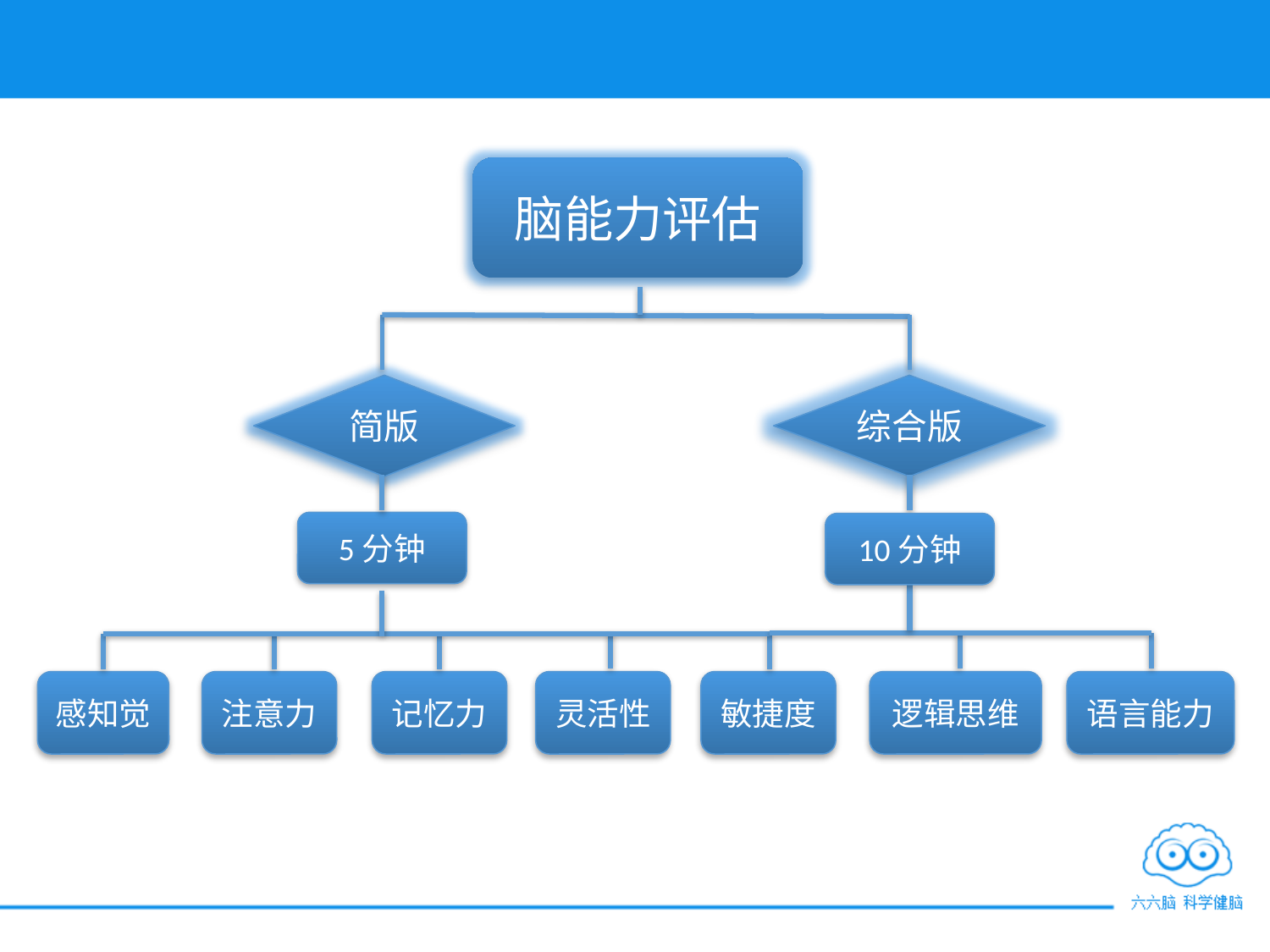

脑能力评估
简版
综合版
5分钟
10分钟
感知觉
注意力
记忆力
灵活性
敏捷度
逻辑思维
语言能力